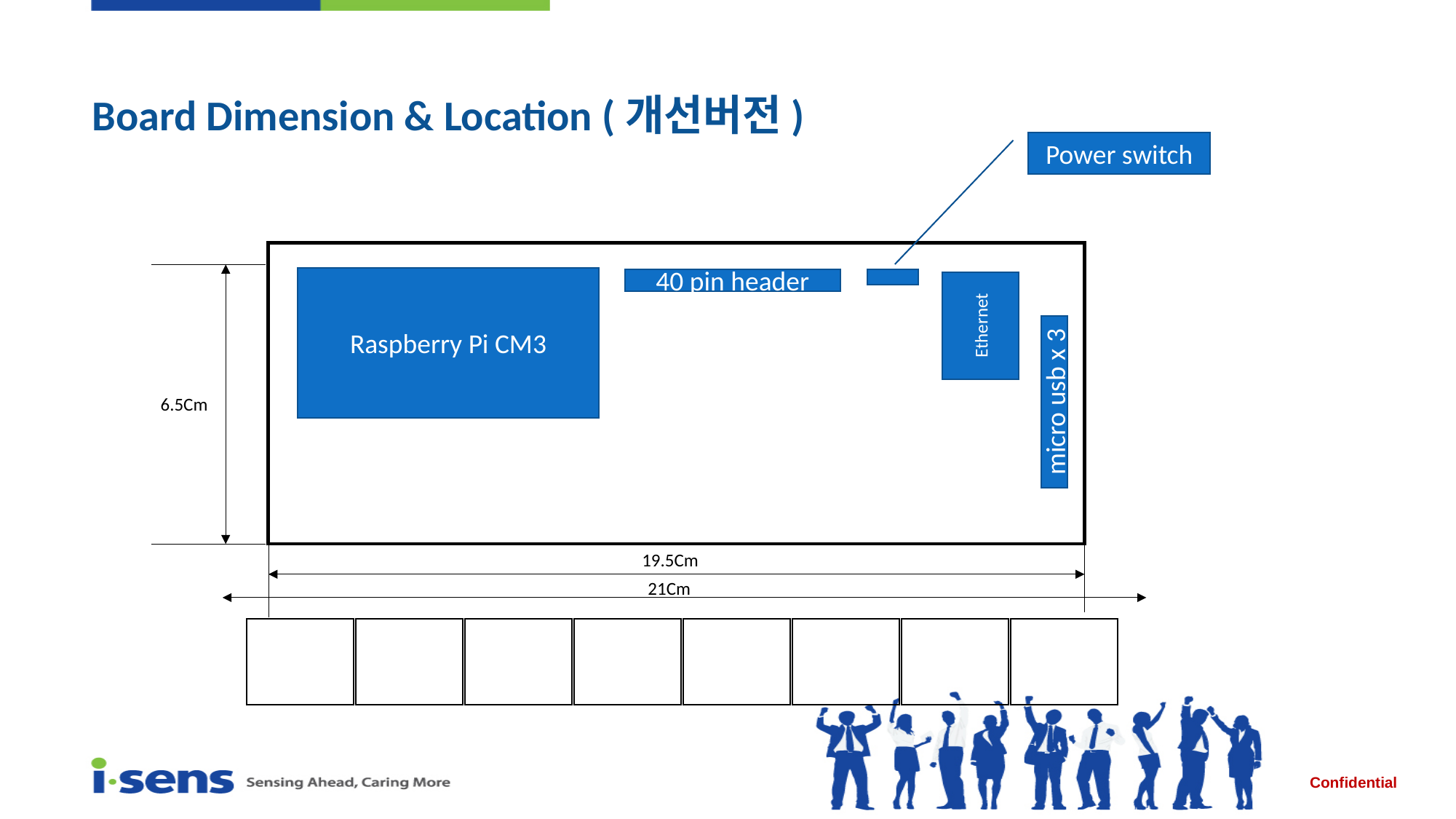

# Board Dimension & Location (개선버전)
Power switch

Raspberry Pi CM3
40 pin header

Ethernet
micro usb x 3
6.5Cm
19.5Cm
21Cm